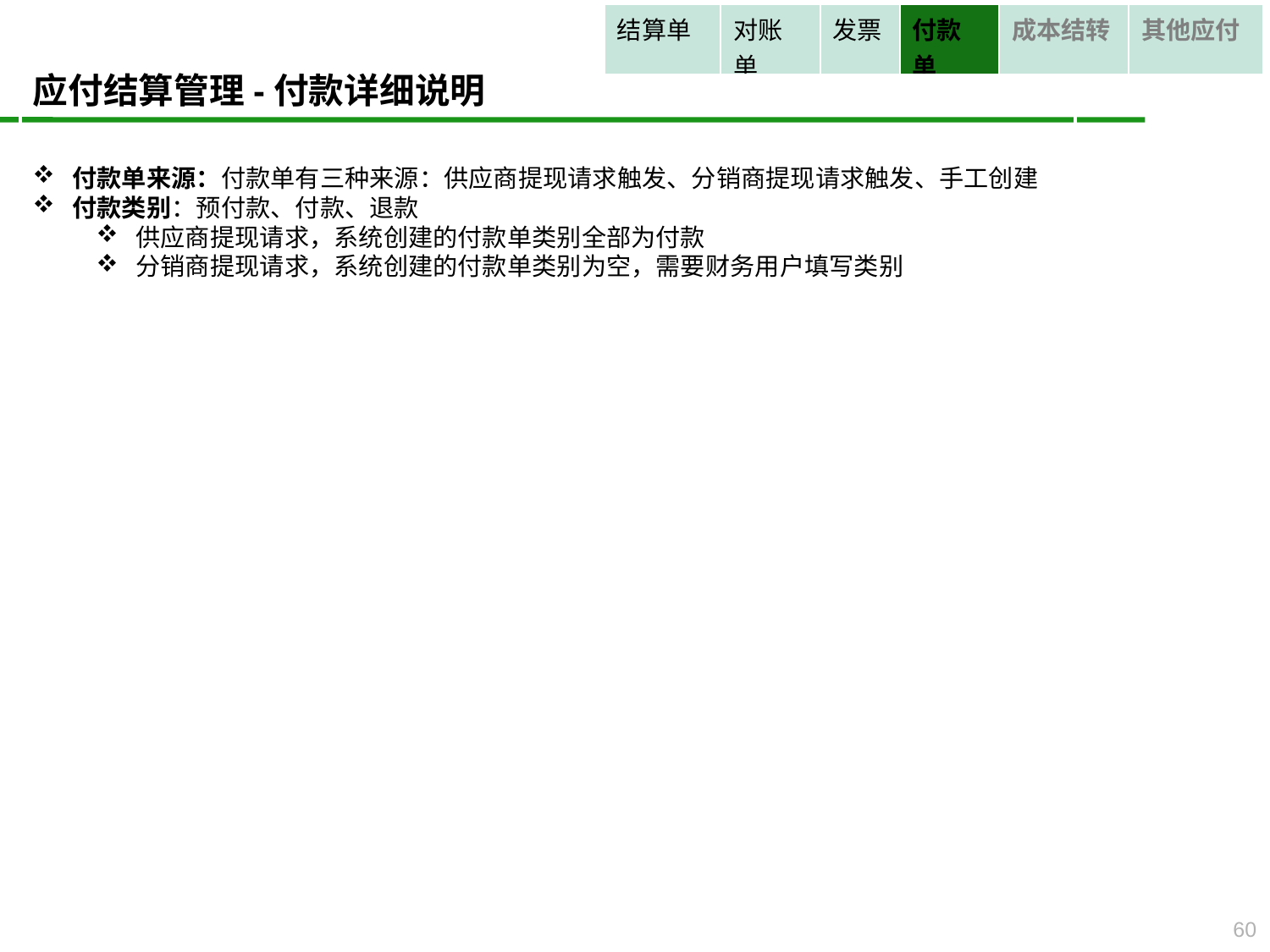

| 结算单 | 对账单 | 发票 | 付款单 | 成本结转 | 其他应付 |
| --- | --- | --- | --- | --- | --- |
应付结算管理-付款详细说明
付款单来源：付款单有三种来源：供应商提现请求触发、分销商提现请求触发、手工创建
付款类别：预付款、付款、退款
供应商提现请求，系统创建的付款单类别全部为付款
分销商提现请求，系统创建的付款单类别为空，需要财务用户填写类别
提现请求创建的付款单全部为付款；

60